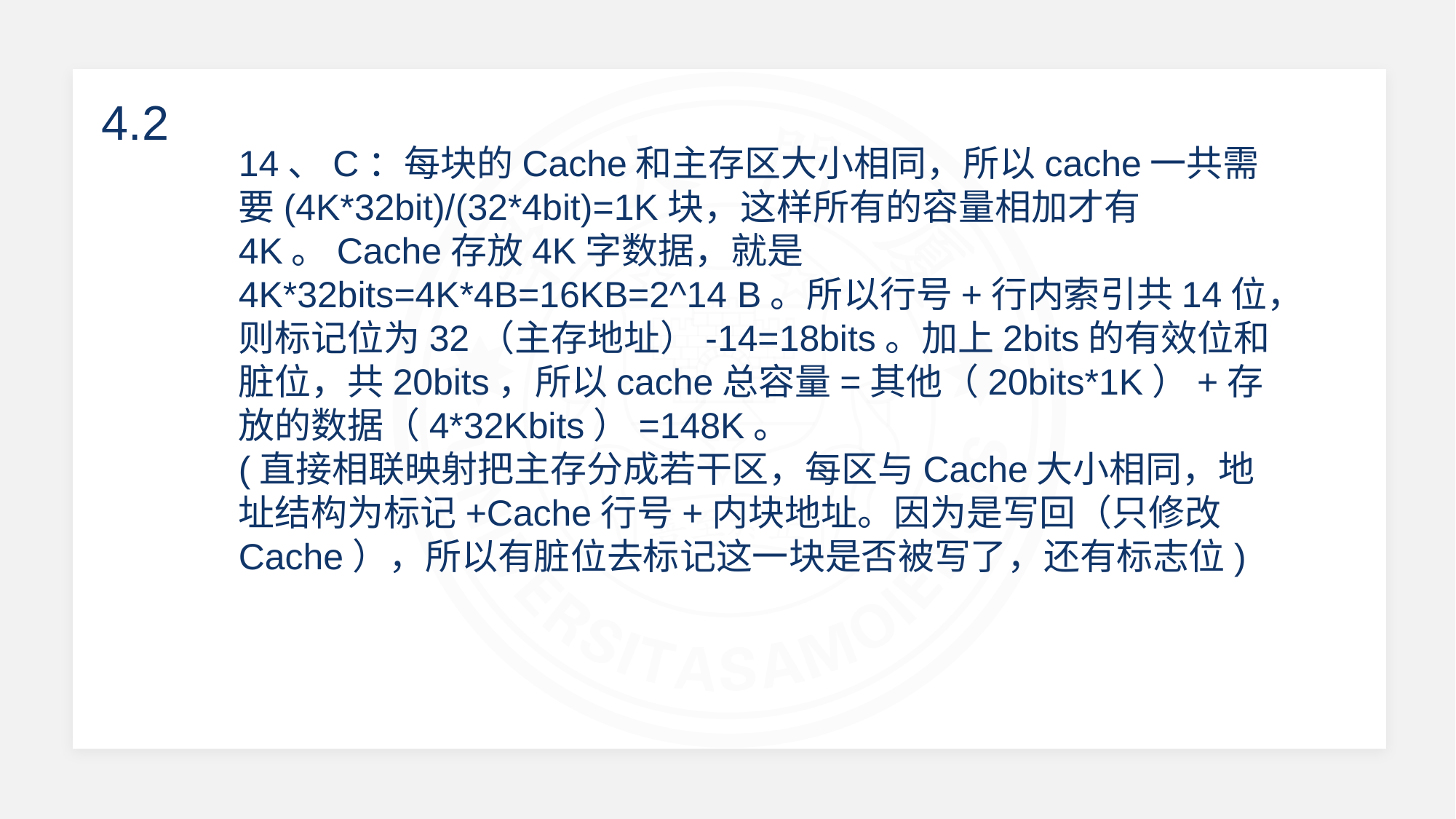

4.2
14、C：每块的Cache和主存区大小相同，所以cache一共需要(4K*32bit)/(32*4bit)=1K块，这样所有的容量相加才有4K。Cache存放4K字数据，就是4K*32bits=4K*4B=16KB=2^14 B。所以行号+行内索引共14位，则标记位为32（主存地址）-14=18bits。加上2bits的有效位和脏位，共20bits，所以cache总容量=其他（20bits*1K）+存放的数据（4*32Kbits）=148K。
(直接相联映射把主存分成若干区，每区与Cache大小相同，地址结构为标记+Cache行号+内块地址。因为是写回（只修改Cache），所以有脏位去标记这一块是否被写了，还有标志位)